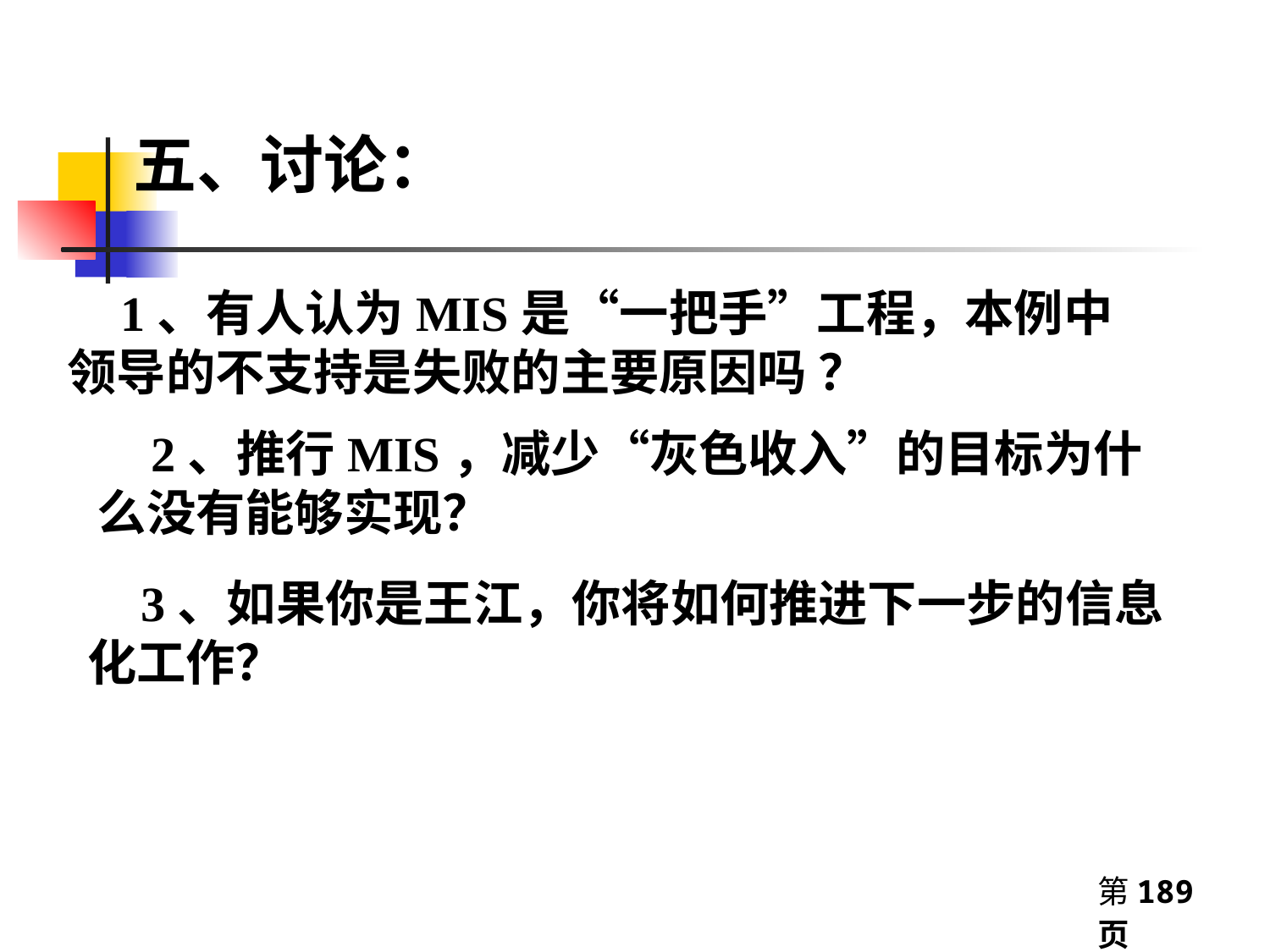

五、讨论：
      1、有人认为MIS是“一把手”工程，本例中领导的不支持是失败的主要原因吗 ？
      2、推行MIS，减少“灰色收入”的目标为什么没有能够实现？
      3、如果你是王江，你将如何推进下一步的信息化工作？